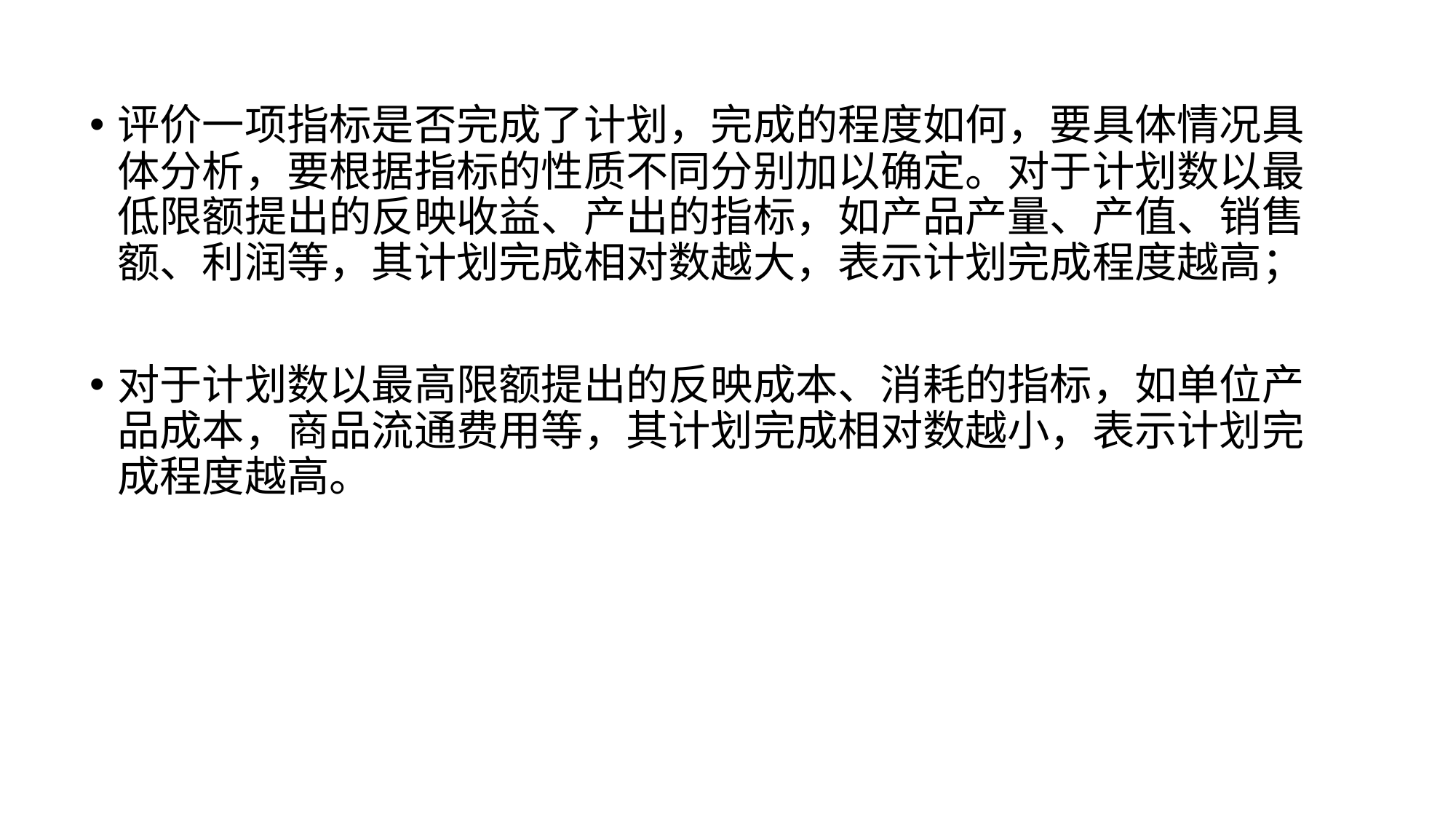

评价一项指标是否完成了计划，完成的程度如何，要具体情况具体分析，要根据指标的性质不同分别加以确定。对于计划数以最低限额提出的反映收益、产出的指标，如产品产量、产值、销售额、利润等，其计划完成相对数越大，表示计划完成程度越高；

对于计划数以最高限额提出的反映成本、消耗的指标，如单位产品成本，商品流通费用等，其计划完成相对数越小，表示计划完成程度越高。